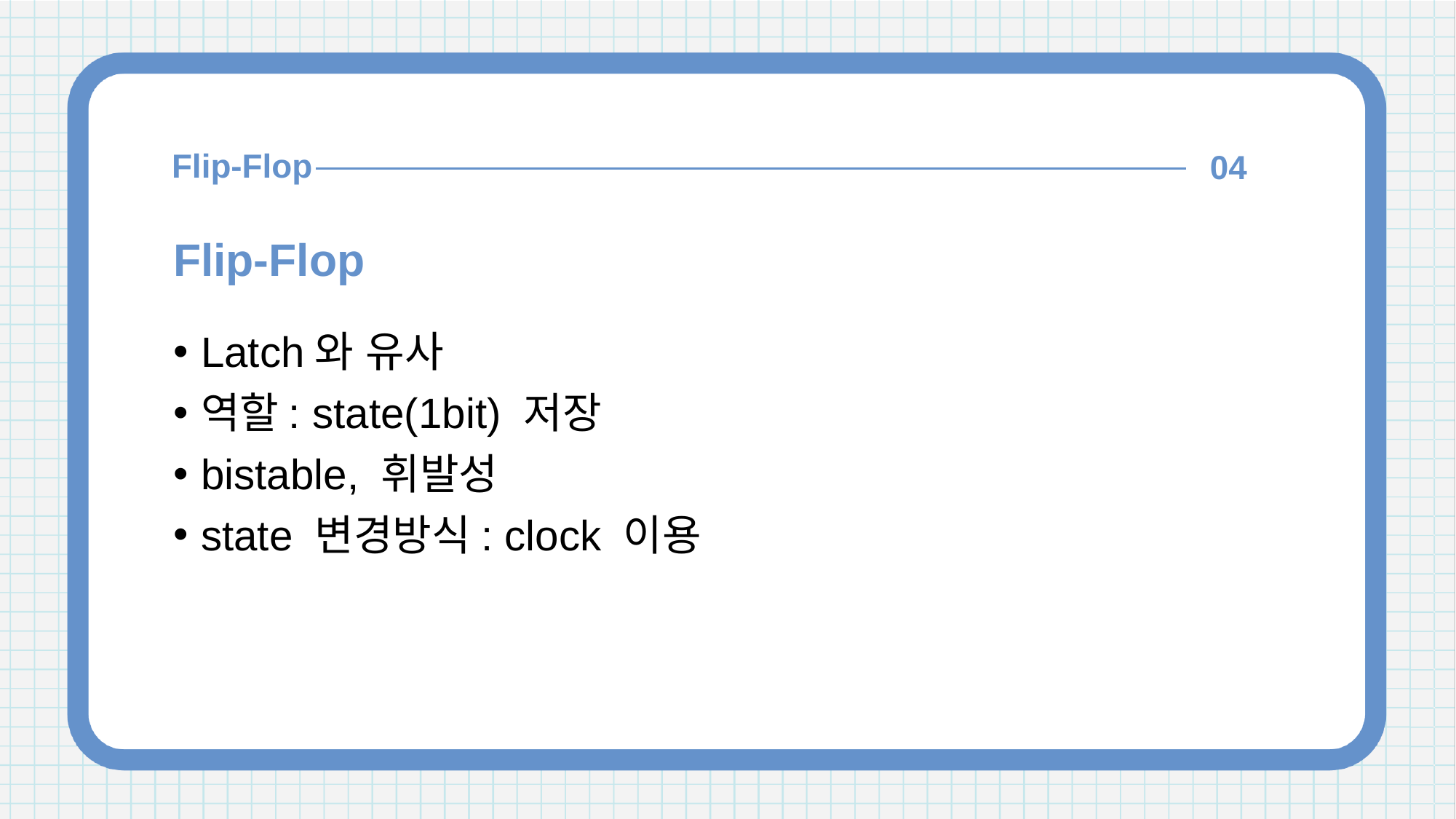

Flip-Flop
04
Flip-Flop
Latch와 유사
역할: state(1bit) 저장
bistable, 휘발성
state 변경방식: clock 이용